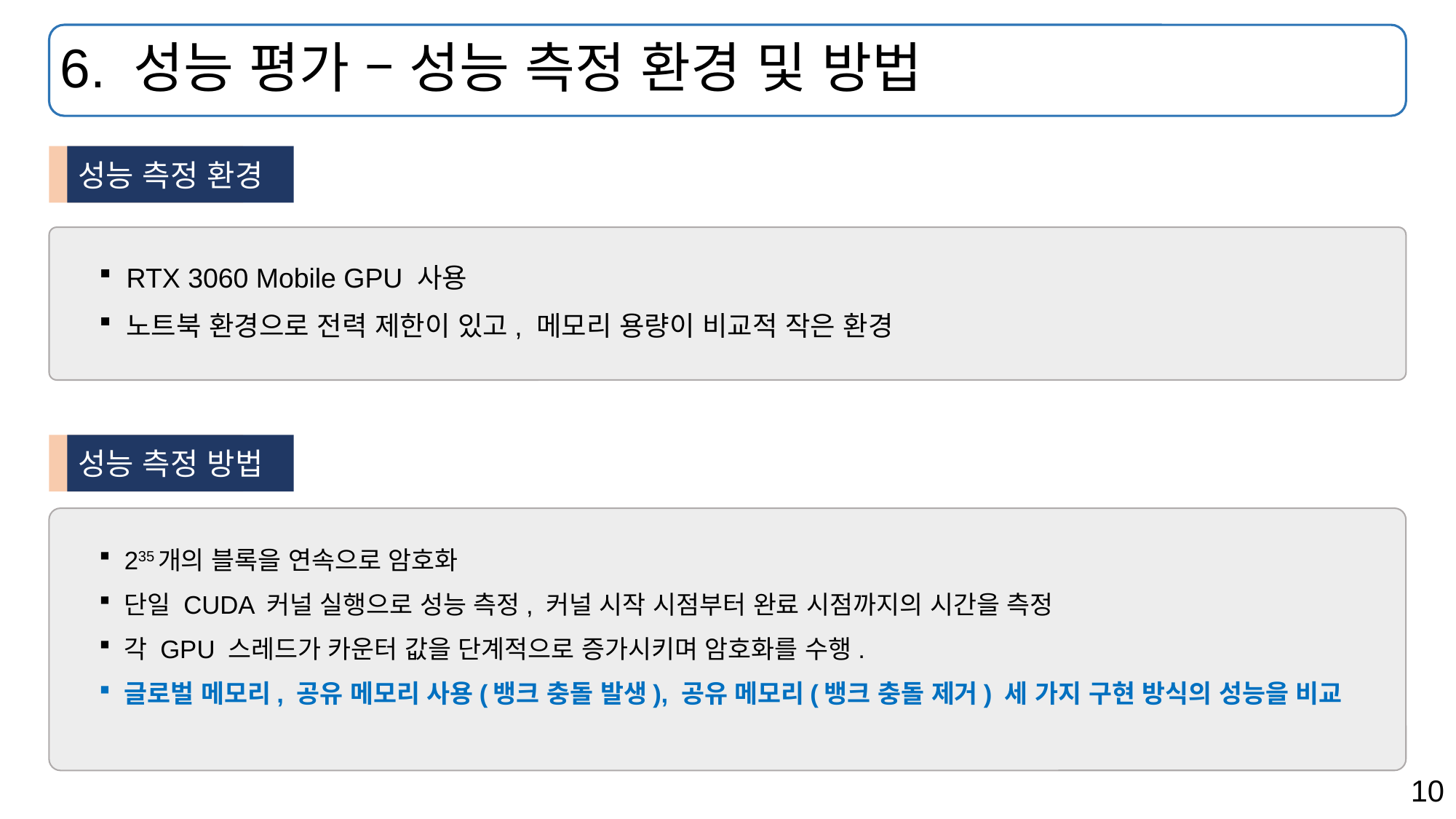

# 6. 성능 평가 – 성능 측정 환경 및 방법
성능 측정 환경

RTX 3060 Mobile GPU 사용
노트북 환경으로 전력 제한이 있고, 메모리 용량이 비교적 작은 환경

성능 측정 방법

235개의 블록을 연속으로 암호화
단일 CUDA 커널 실행으로 성능 측정, 커널 시작 시점부터 완료 시점까지의 시간을 측정
각 GPU 스레드가 카운터 값을 단계적으로 증가시키며 암호화를 수행.
글로벌 메모리, 공유 메모리 사용(뱅크 충돌 발생), 공유 메모리(뱅크 충돌 제거) 세 가지 구현 방식의 성능을 비교